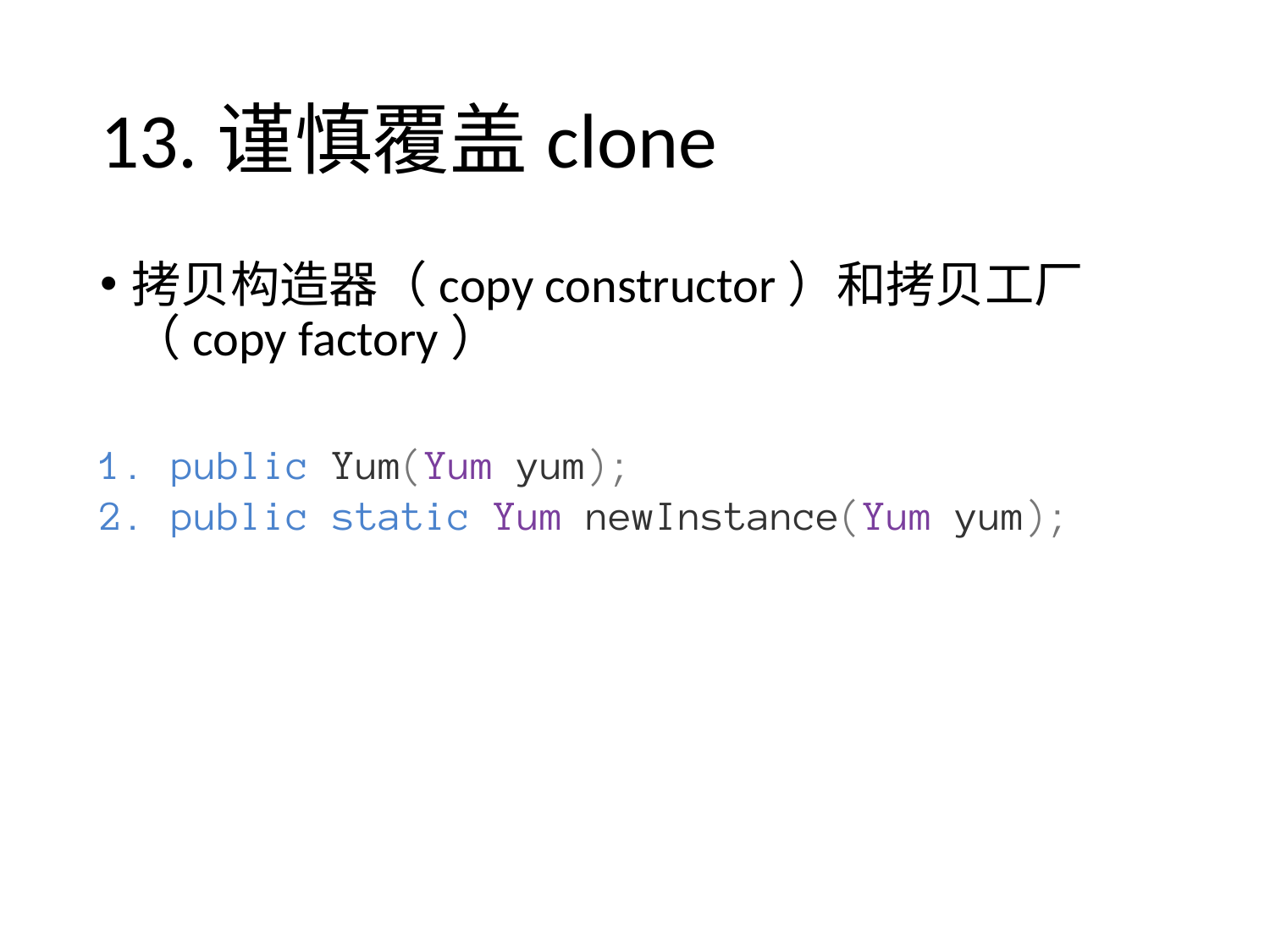

# 13.谨慎覆盖clone
拷贝构造器（copy constructor）和拷贝工厂（copy factory）

public Yum(Yum yum);
public static Yum newInstance(Yum yum);